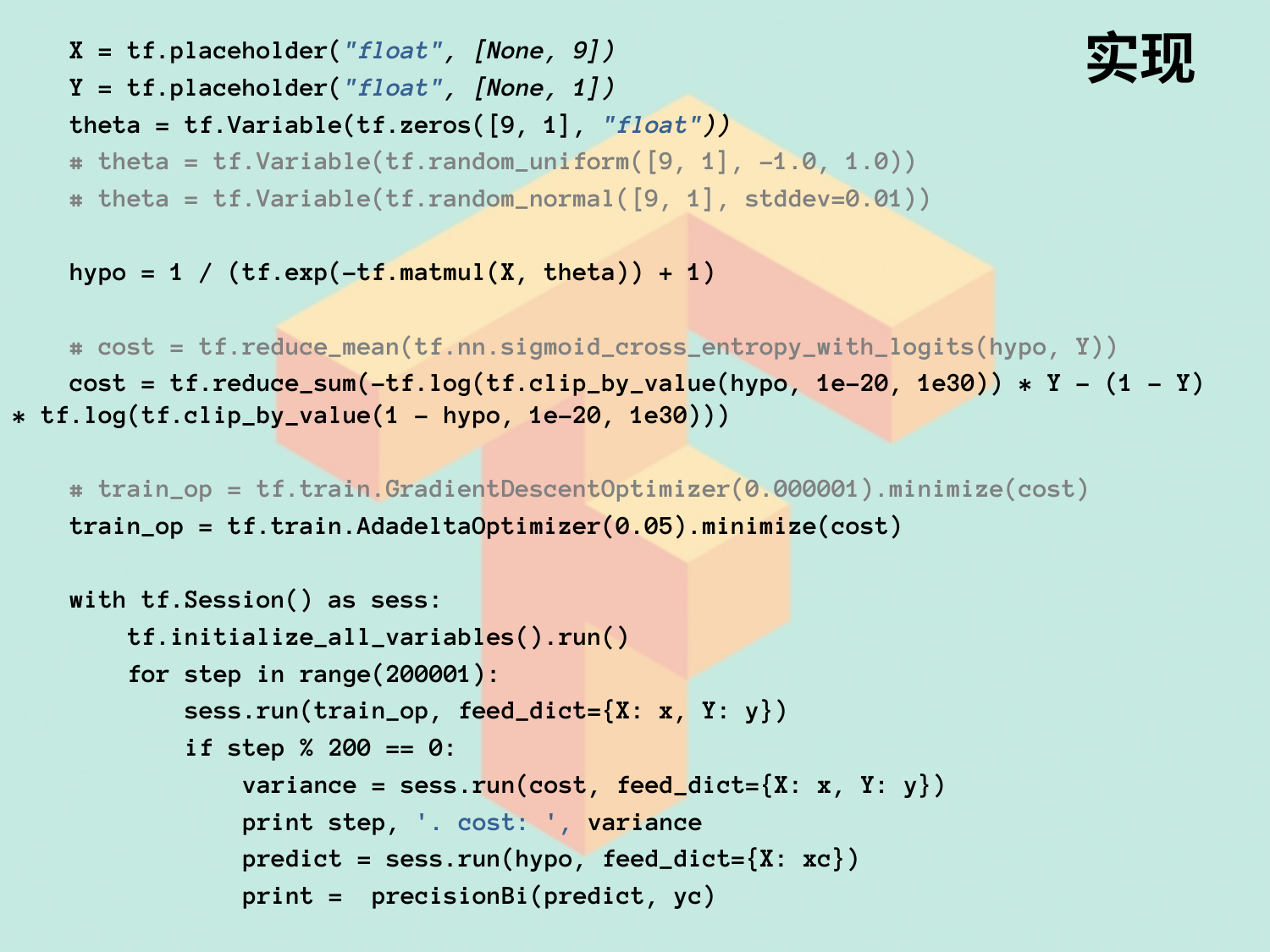

# 实现
    X = tf.placeholder("float", [None, 9])
    Y = tf.placeholder("float", [None, 1])
    theta = tf.Variable(tf.zeros([9, 1], "float"))
    # theta = tf.Variable(tf.random_uniform([9, 1], -1.0, 1.0))
    # theta = tf.Variable(tf.random_normal([9, 1], stddev=0.01))

    hypo = 1 / (tf.exp(-tf.matmul(X, theta)) + 1)

    # cost = tf.reduce_mean(tf.nn.sigmoid_cross_entropy_with_logits(hypo, Y))
    cost = tf.reduce_sum(-tf.log(tf.clip_by_value(hypo, 1e-20, 1e30)) * Y - (1 - Y) * tf.log(tf.clip_by_value(1 - hypo, 1e-20, 1e30)))

    # train_op = tf.train.GradientDescentOptimizer(0.000001).minimize(cost)
    train_op = tf.train.AdadeltaOptimizer(0.05).minimize(cost)

    with tf.Session() as sess:
        tf.initialize_all_variables().run()
        for step in range(200001):
            sess.run(train_op, feed_dict={X: x, Y: y})
            if step % 200 == 0:
                variance = sess.run(cost, feed_dict={X: x, Y: y})
                print step, '. cost: ', variance
                predict = sess.run(hypo, feed_dict={X: xc})
                print =  precisionBi(predict, yc)